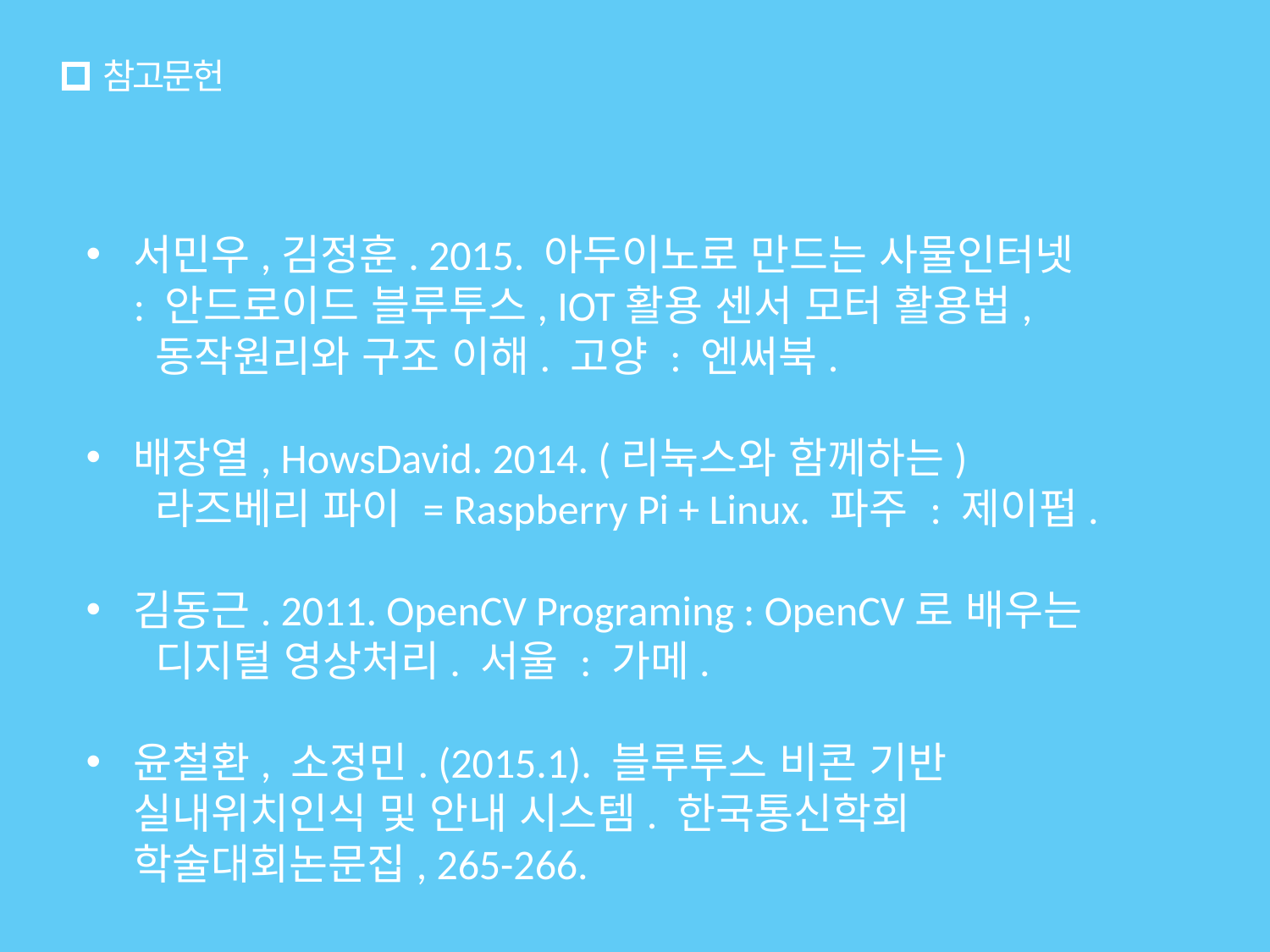

# 참고문헌
서민우,김정훈. 2015. 아두이노로 만드는 사물인터넷
     : 안드로이드 블루투스, IOT활용 센서 모터 활용법,
     동작원리와 구조 이해. 고양 : 엔써북.

배장열, HowsDavid. 2014. (리눅스와 함께하는)
     라즈베리 파이 = Raspberry Pi + Linux. 파주 : 제이펍.

김동근. 2011. OpenCV Programing : OpenCV로 배우는
     디지털 영상처리. 서울 : 가메.

윤철환, 소정민. (2015.1). 블루투스 비콘 기반 실내위치인식 및 안내 시스템. 한국통신학회 학술대회논문집, 265-266.